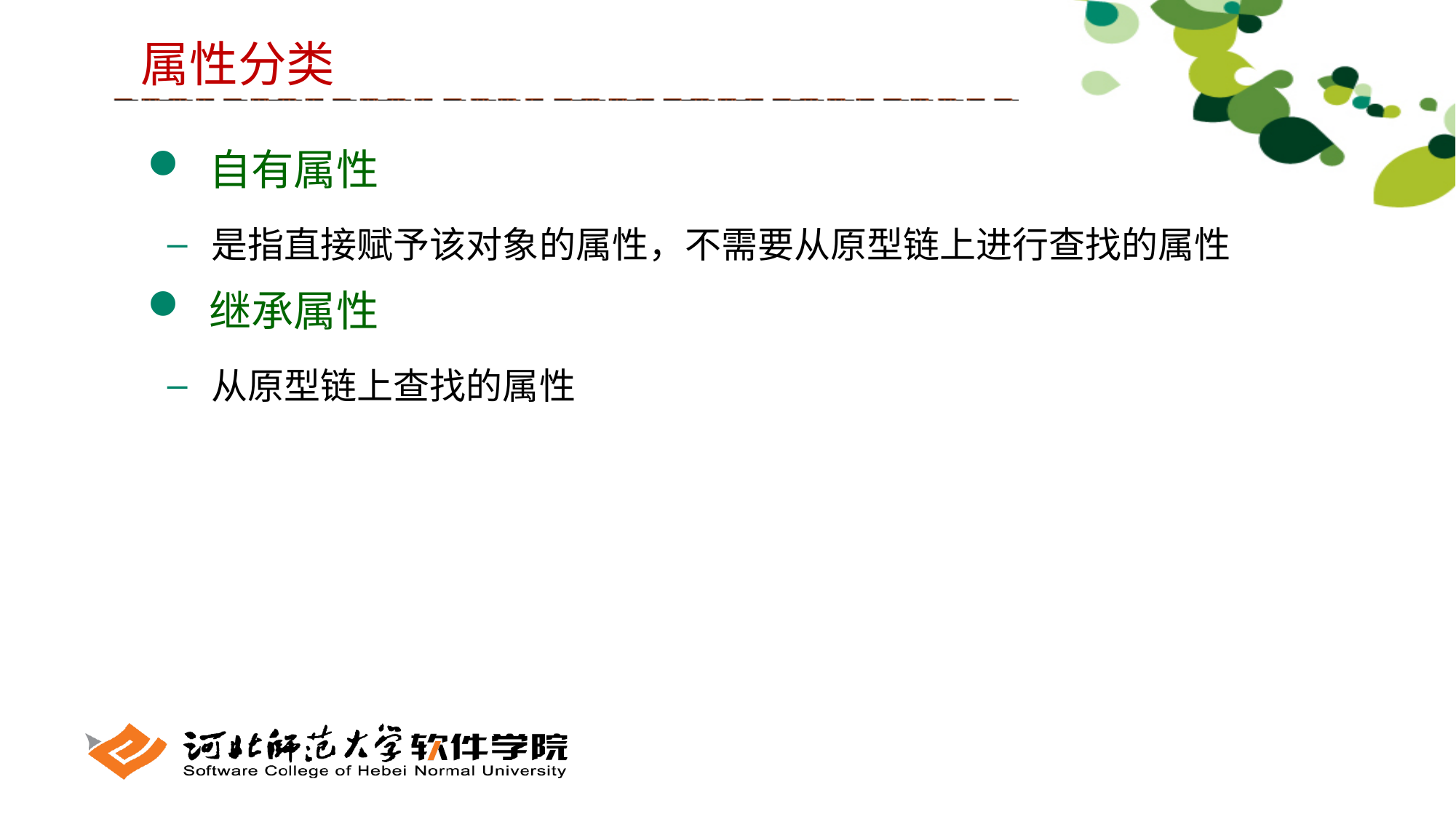

属性分类
 自有属性
 是指直接赋予该对象的属性，不需要从原型链上进行查找的属性
 继承属性
 从原型链上查找的属性